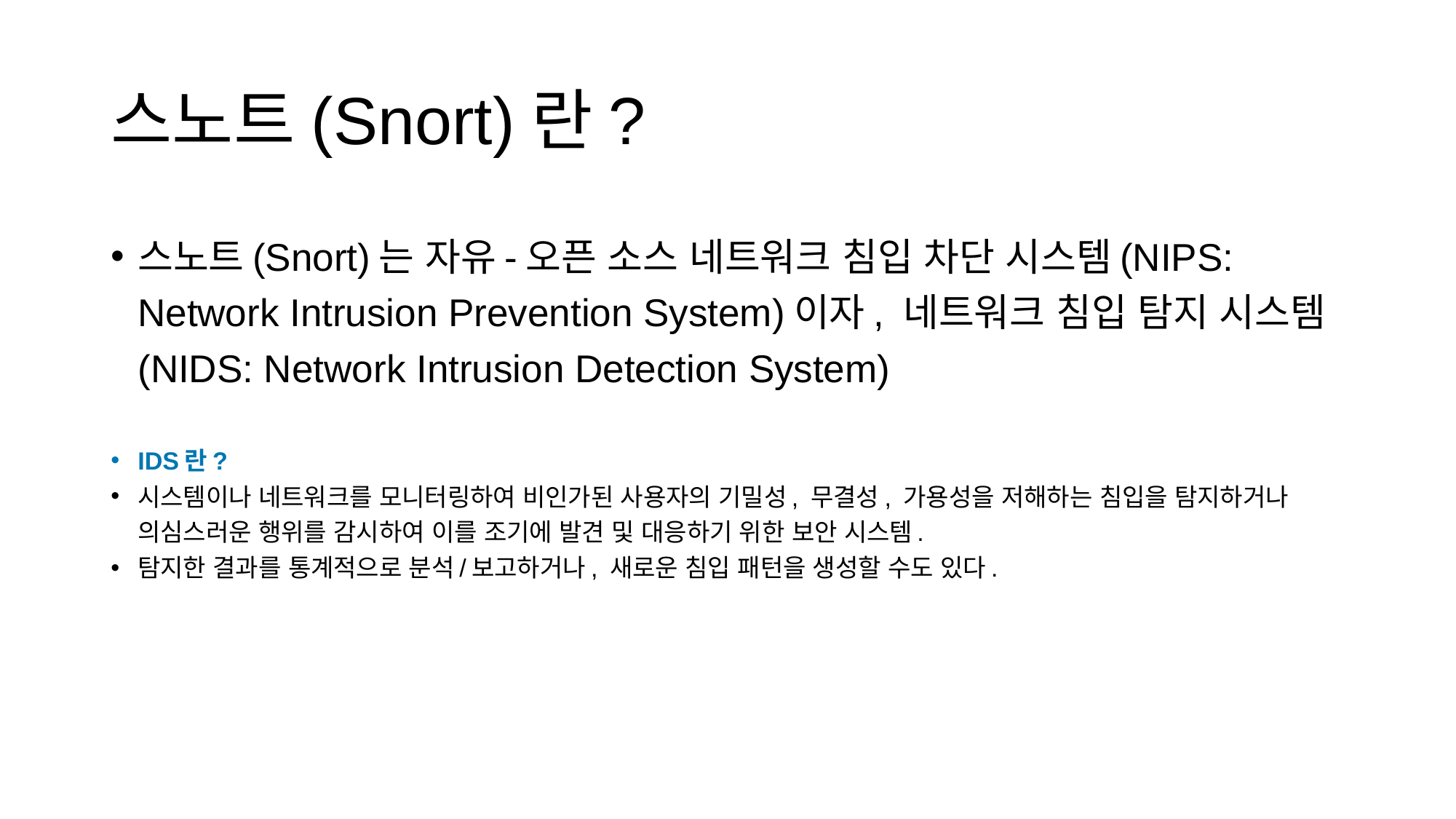

# 스노트(Snort)란?
스노트(Snort)는 자유-오픈 소스 네트워크 침입 차단 시스템(NIPS: Network Intrusion Prevention System)이자, 네트워크 침입 탐지 시스템(NIDS: Network Intrusion Detection System)

IDS란?
시스템이나 네트워크를 모니터링하여 비인가된 사용자의 기밀성, 무결성, 가용성을 저해하는 침입을 탐지하거나 의심스러운 행위를 감시하여 이를 조기에 발견 및 대응하기 위한 보안 시스템.
탐지한 결과를 통계적으로 분석/보고하거나, 새로운 침입 패턴을 생성할 수도 있다.